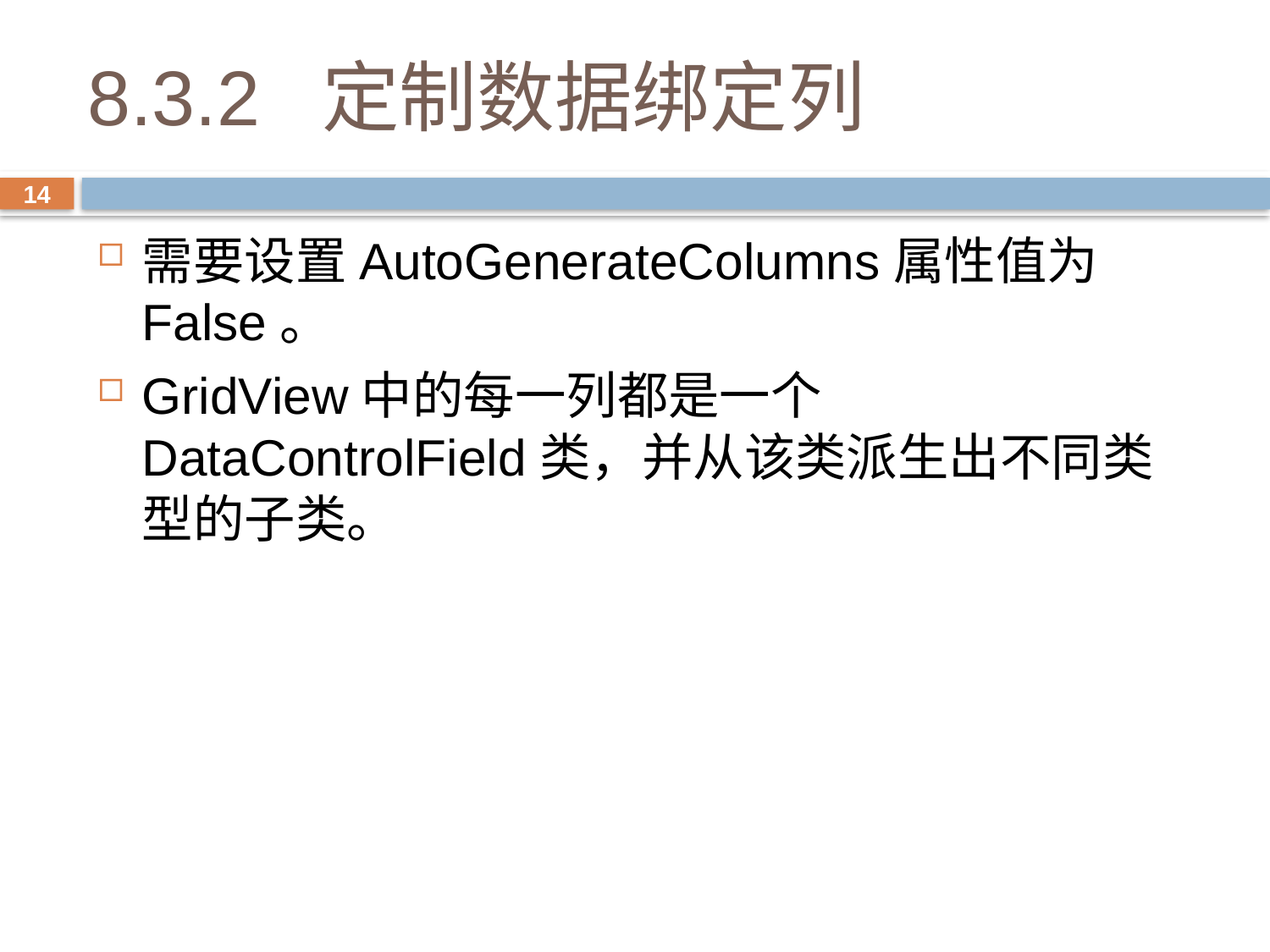

# 8.3.2  定制数据绑定列
14
需要设置AutoGenerateColumns属性值为False。
GridView中的每一列都是一个DataControlField类，并从该类派生出不同类型的子类。